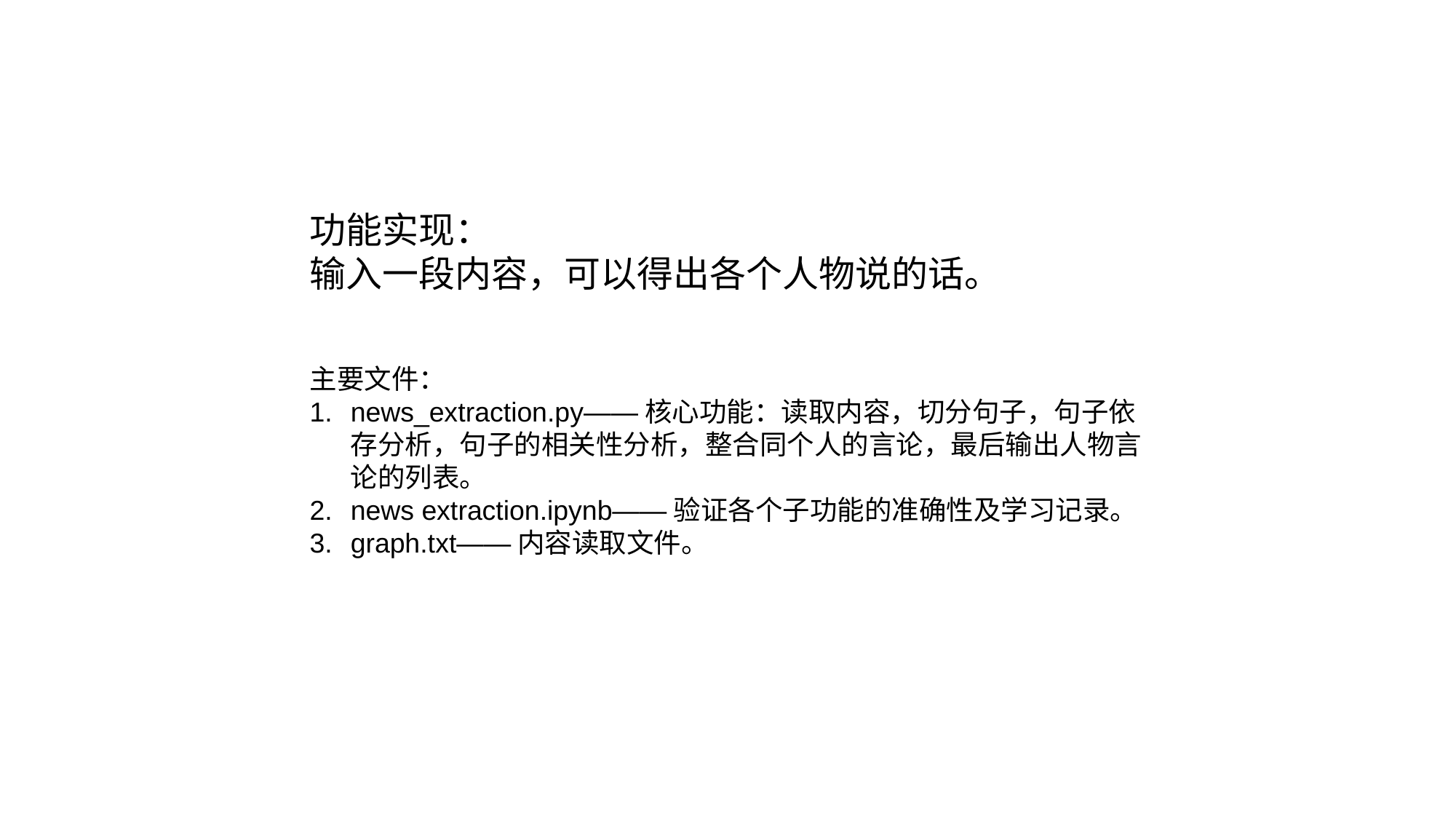

功能实现：
输入一段内容，可以得出各个人物说的话。
主要文件：
news_extraction.py——核心功能：读取内容，切分句子，句子依存分析，句子的相关性分析，整合同个人的言论，最后输出人物言论的列表。
news extraction.ipynb——验证各个子功能的准确性及学习记录。
graph.txt——内容读取文件。